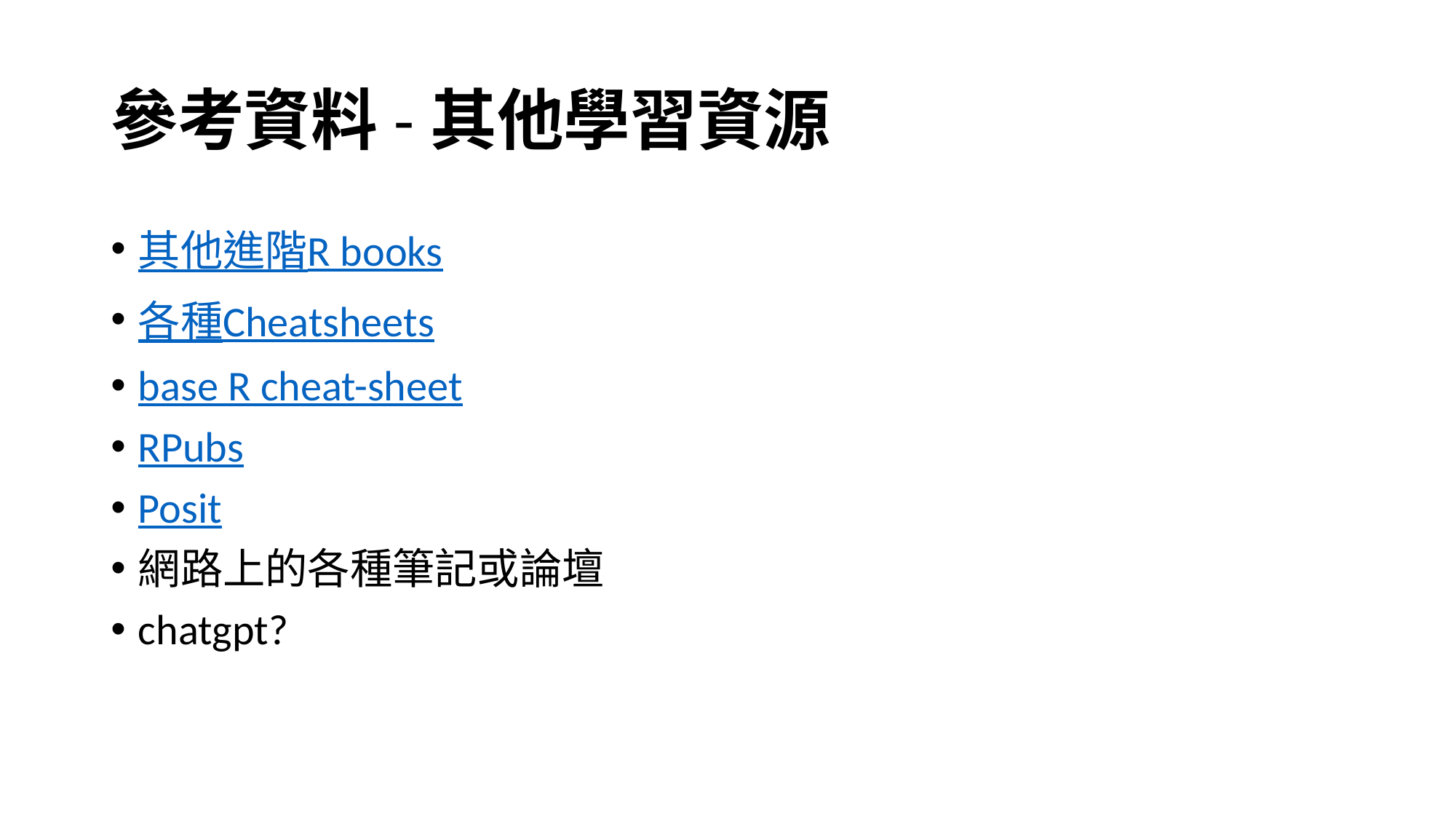

# 參考資料-其他學習資源
其他進階R books
各種Cheatsheets
base R cheat-sheet
RPubs
Posit
網路上的各種筆記或論壇
chatgpt?